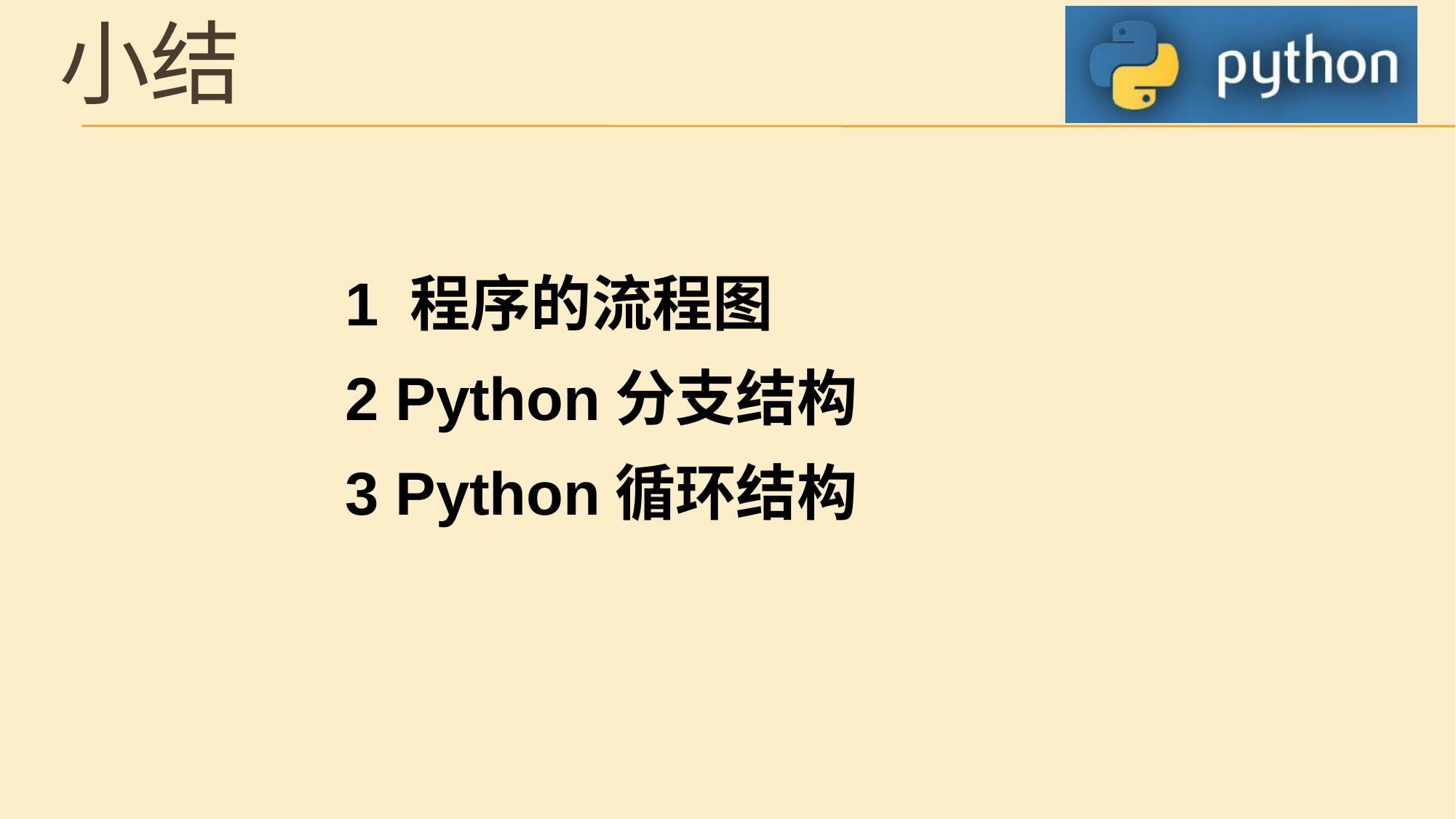

# 小结
1 程序的流程图
2 Python分支结构
3 Python循环结构